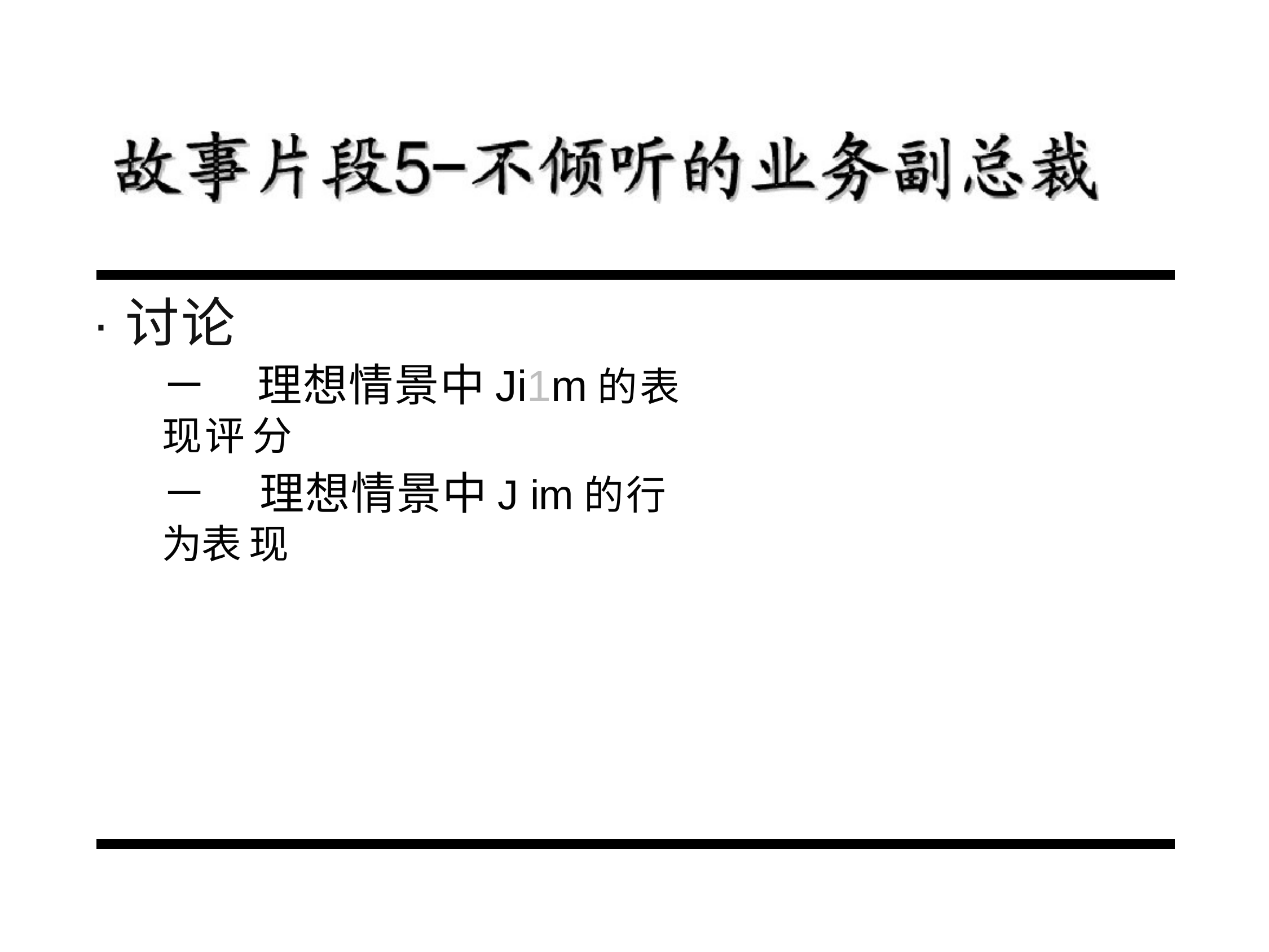

·讨论
# －理想情景中Ji1m的表现评 分
－理想情景中J im的行为表 现